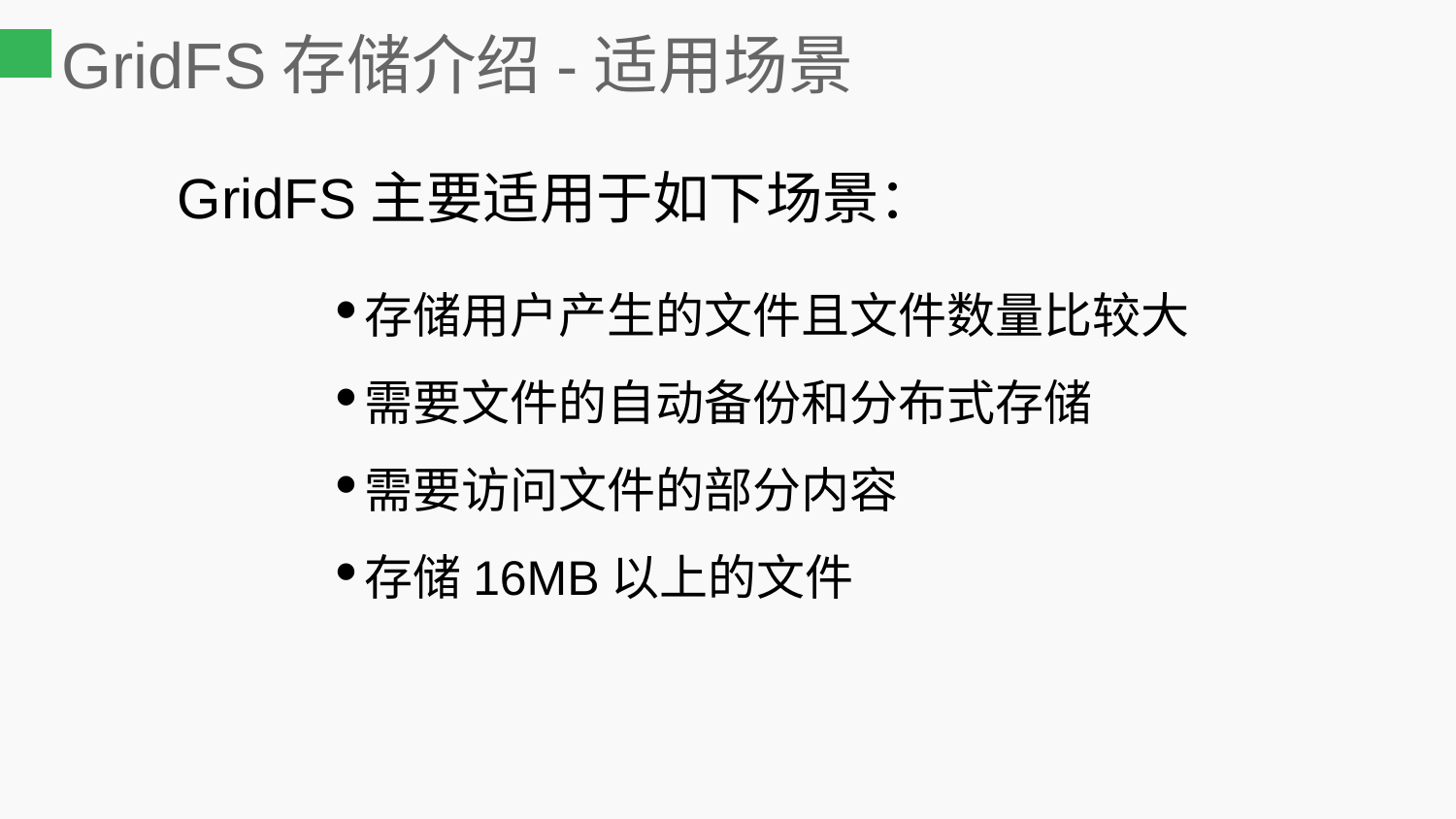

# GridFS存储介绍-适用场景
GridFS主要适用于如下场景：

存储用户产生的文件且文件数量比较大
需要文件的自动备份和分布式存储
需要访问文件的部分内容
存储16MB以上的文件